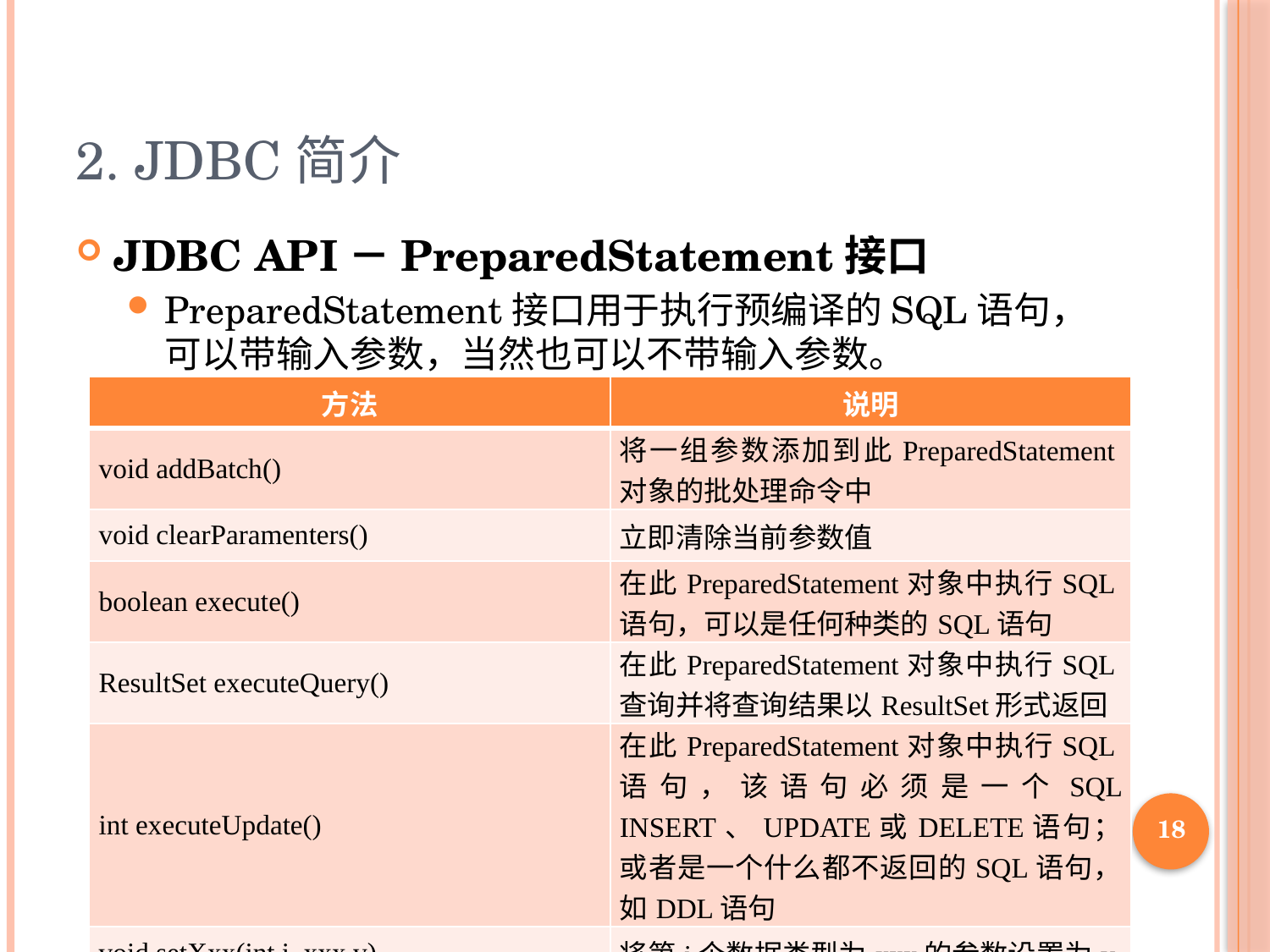

# 2. JDBC简介
JDBC API－PreparedStatement接口
PreparedStatement接口用于执行预编译的SQL语句，可以带输入参数，当然也可以不带输入参数。

| 方法 | 说明 |
| --- | --- |
| void addBatch() | 将一组参数添加到此PreparedStatement对象的批处理命令中 |
| void clearParamenters() | 立即清除当前参数值 |
| boolean execute() | 在此PreparedStatement对象中执行SQL语句，可以是任何种类的SQL语句 |
| ResultSet executeQuery() | 在此PreparedStatement对象中执行SQL查询并将查询结果以ResultSet形式返回 |
| int executeUpdate() | 在此PreparedStatement对象中执行SQL语句，该语句必须是一个SQL INSERT、UPDATE或DELETE语句；或者是一个什么都不返回的SQL语句，如DDL语句 |
| void setXxx(int i, xxx v) | 将第i个数据类型为xxx的参数设置为v |
18